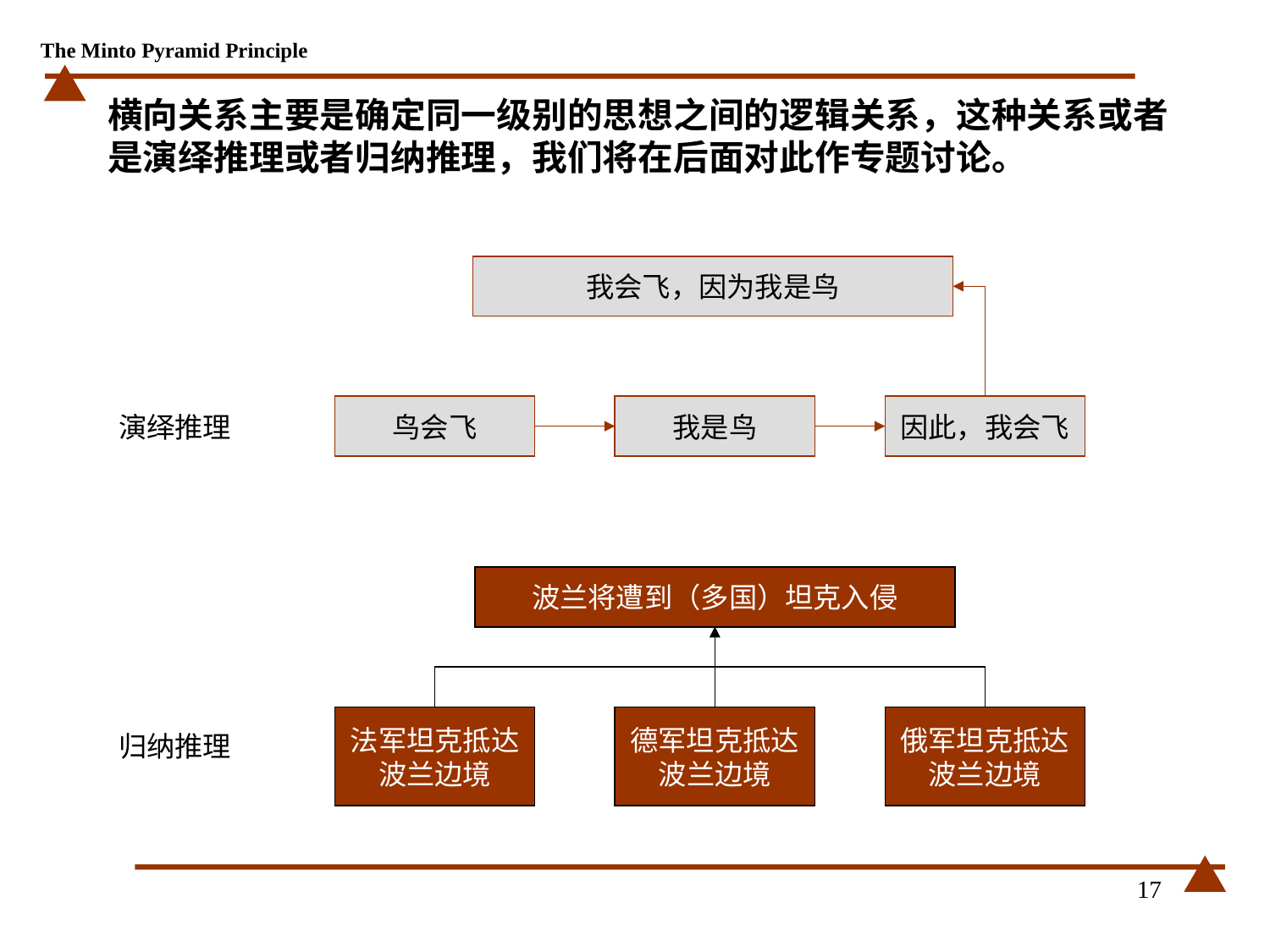

# 横向关系主要是确定同一级别的思想之间的逻辑关系，这种关系或者是演绎推理或者归纳推理，我们将在后面对此作专题讨论。
我会飞，因为我是鸟
演绎推理
鸟会飞
我是鸟
因此，我会飞
波兰将遭到（多国）坦克入侵
法军坦克抵达波兰边境
德军坦克抵达波兰边境
俄军坦克抵达波兰边境
归纳推理
17